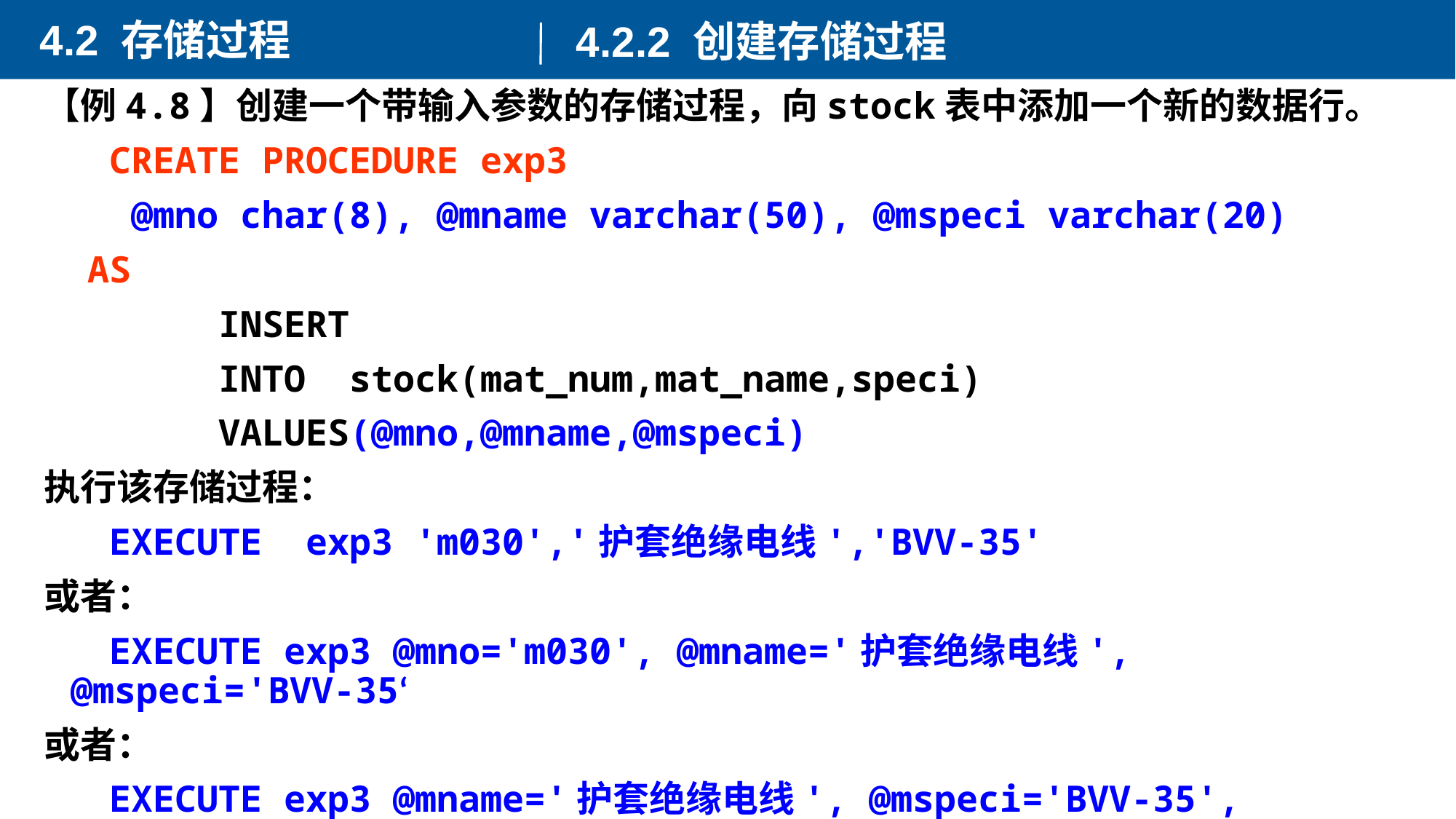

4.2 存储过程
4.2.2 创建存储过程
【例4.8】创建一个带输入参数的存储过程，向stock表中添加一个新的数据行。
   CREATE PROCEDURE exp3
    @mno char(8), @mname varchar(50), @mspeci varchar(20)
  AS
        INSERT
        INTO  stock(mat_num,mat_name,speci)
        VALUES(@mno,@mname,@mspeci)
执行该存储过程：
   EXECUTE  exp3 'm030','护套绝缘电线','BVV-35'
或者：
   EXECUTE exp3 @mno='m030', @mname='护套绝缘电线', @mspeci='BVV-35‘
或者：
   EXECUTE exp3 @mname='护套绝缘电线', @mspeci='BVV-35', @mno='m030'